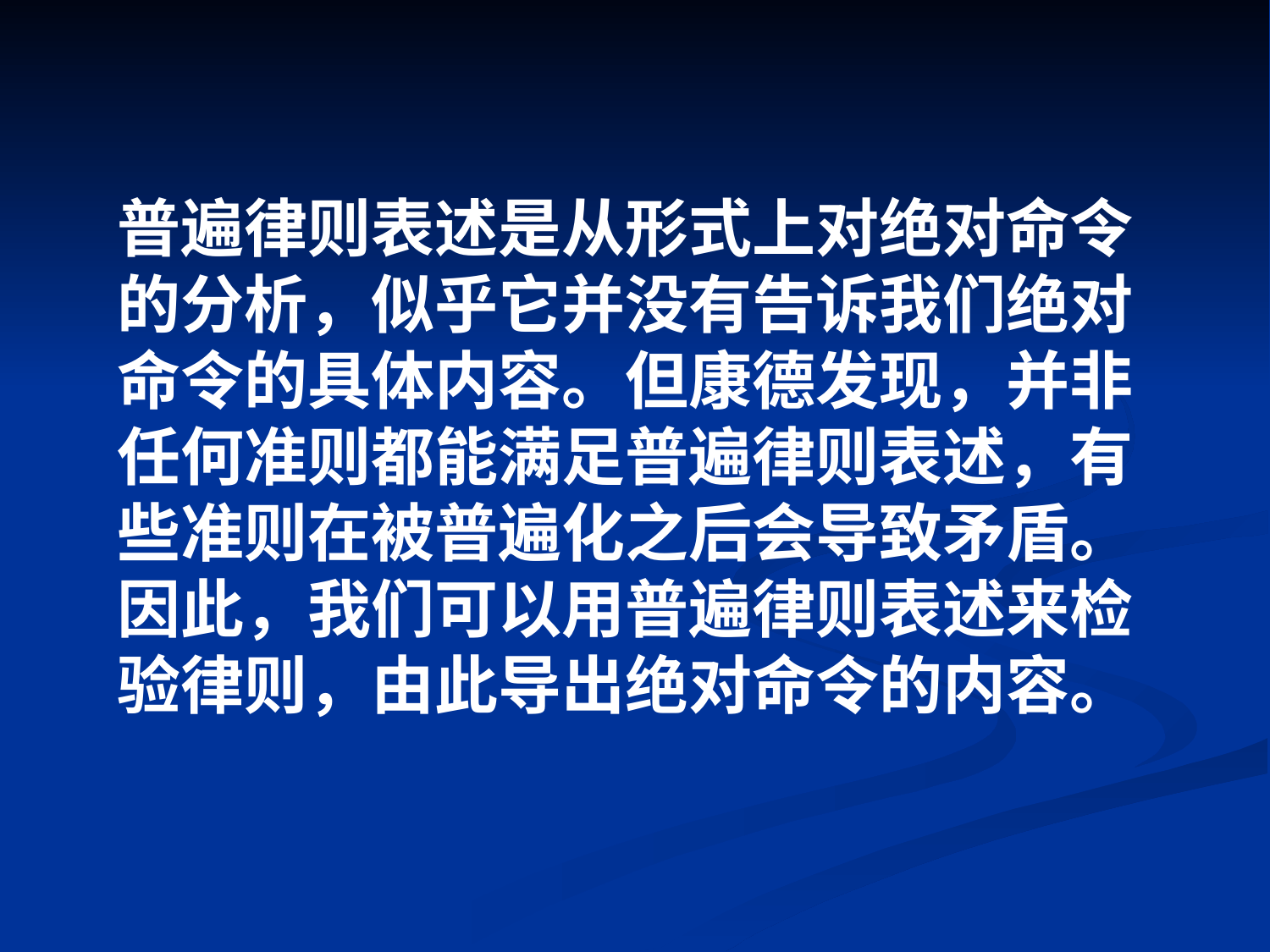

普遍律则表述是从形式上对绝对命令的分析，似乎它并没有告诉我们绝对命令的具体内容。但康德发现，并非任何准则都能满足普遍律则表述，有些准则在被普遍化之后会导致矛盾。因此，我们可以用普遍律则表述来检验律则，由此导出绝对命令的内容。